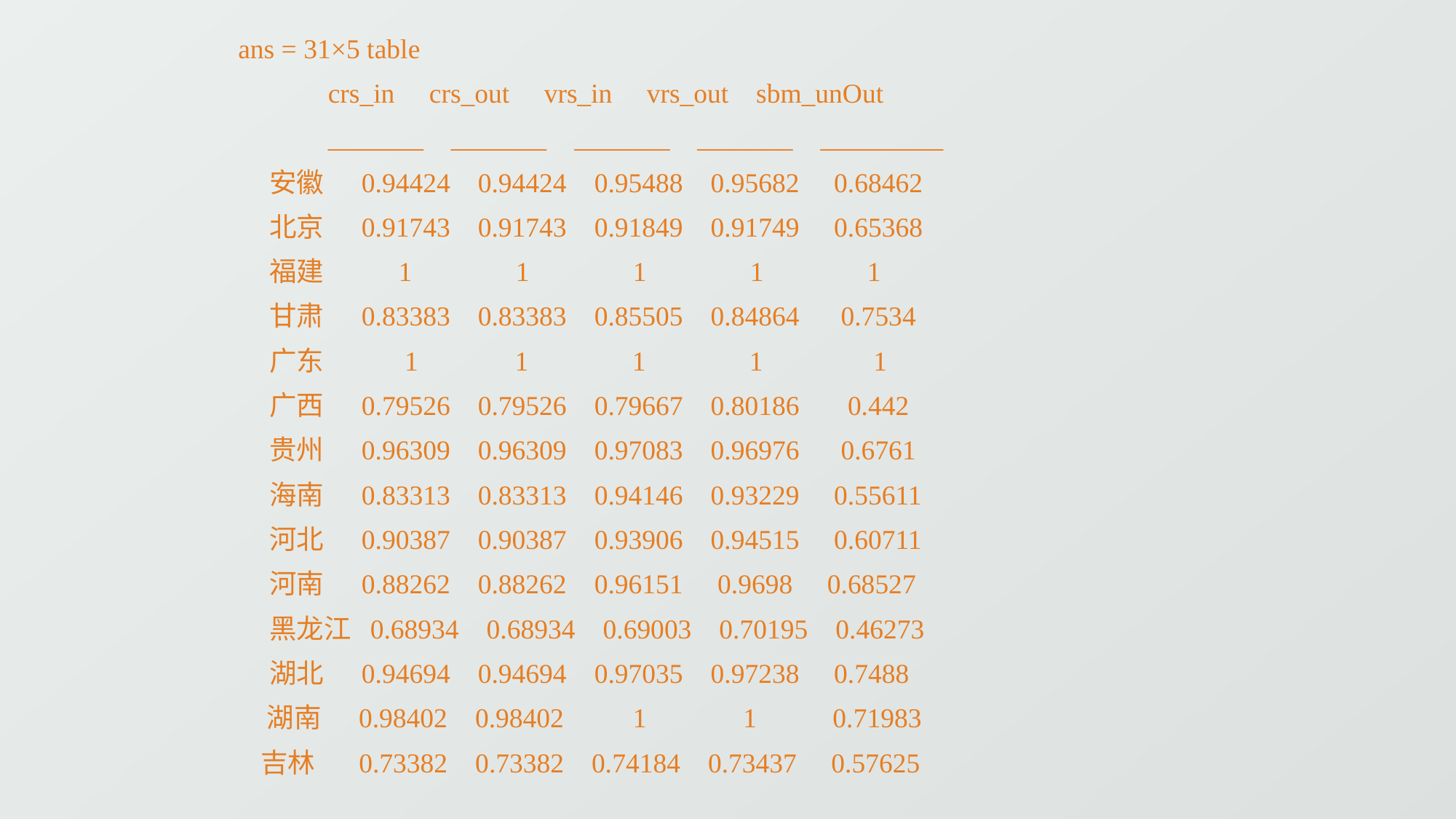

ans = 31×5 table
             crs_in     crs_out     vrs_in     vrs_out    sbm_unOut
             _______    _______    _______    _______    _________
    安徽     0.94424    0.94424    0.95488    0.95682     0.68462
    北京     0.91743    0.91743    0.91849    0.91749     0.65368
    福建           1               1               1               1               1
    甘肃     0.83383    0.83383    0.85505    0.84864      0.7534
    广东            1              1               1               1                1
    广西     0.79526    0.79526    0.79667    0.80186       0.442
    贵州     0.96309    0.96309    0.97083    0.96976      0.6761
    海南     0.83313    0.83313    0.94146    0.93229     0.55611
    河北     0.90387    0.90387    0.93906    0.94515     0.60711
    河南     0.88262    0.88262    0.96151     0.9698     0.68527
    黑龙江  0.68934    0.68934    0.69003    0.70195    0.46273
    湖北     0.94694    0.94694    0.97035    0.97238     0.7488
        湖南     0.98402    0.98402          1              1           0.71983
       吉林      0.73382    0.73382    0.74184    0.73437     0.57625